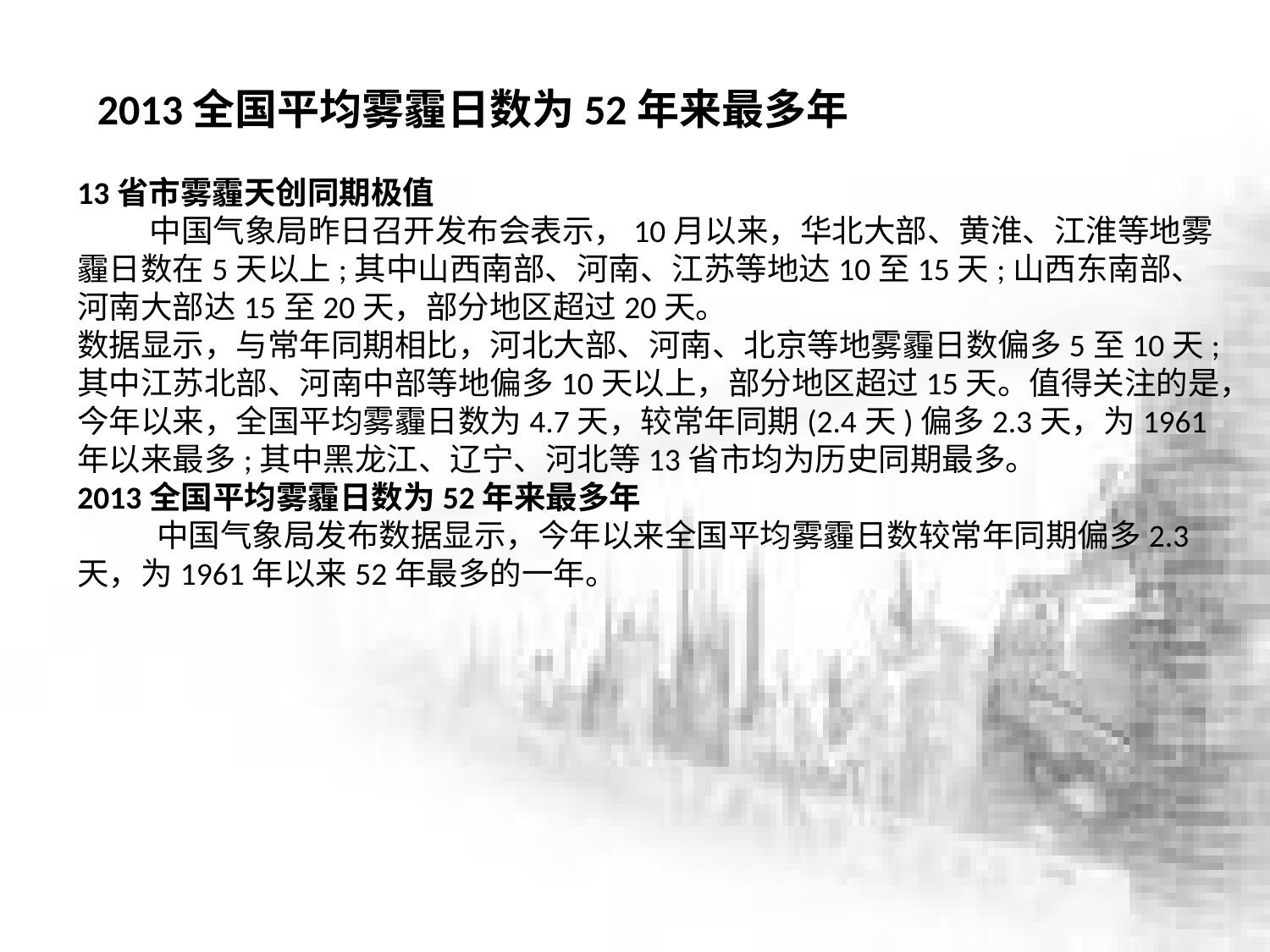

2013全国平均雾霾日数为52年来最多年
13省市雾霾天创同期极值
         中国气象局昨日召开发布会表示，10月以来，华北大部、黄淮、江淮等地雾霾日数在5天以上;其中山西南部、河南、江苏等地达10至15天;山西东南部、河南大部达15至20天，部分地区超过20天。
数据显示，与常年同期相比，河北大部、河南、北京等地雾霾日数偏多5至10天;其中江苏北部、河南中部等地偏多10天以上，部分地区超过15天。值得关注的是，今年以来，全国平均雾霾日数为4.7天，较常年同期(2.4天)偏多2.3天，为1961年以来最多;其中黑龙江、辽宁、河北等13省市均为历史同期最多。
2013全国平均雾霾日数为52年来最多年
          中国气象局发布数据显示，今年以来全国平均雾霾日数较常年同期偏多2.3天，为1961年以来52年最多的一年。